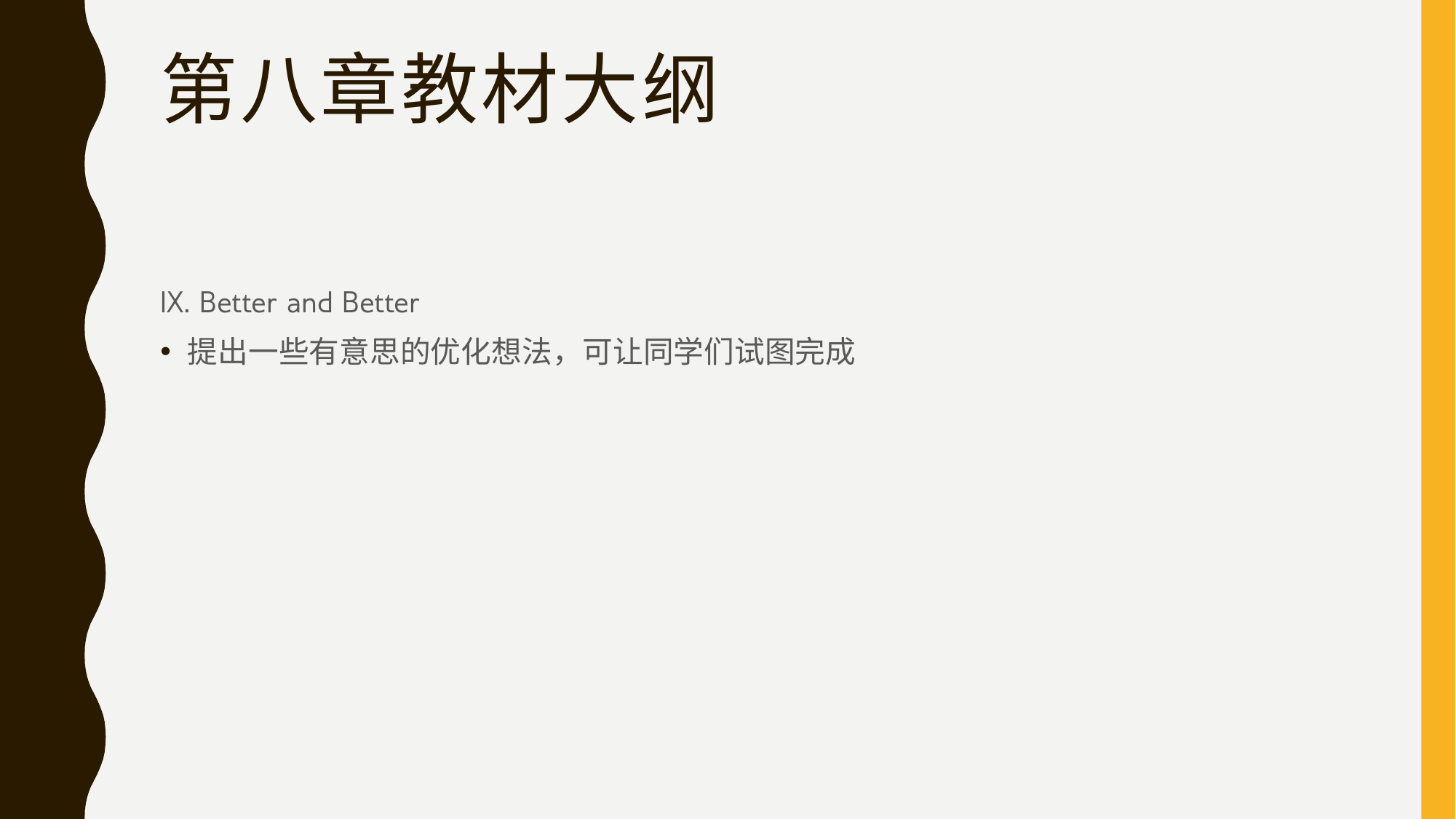

# 第八章教材大纲
IX. Better and Better
提出一些有意思的优化想法，可让同学们试图完成